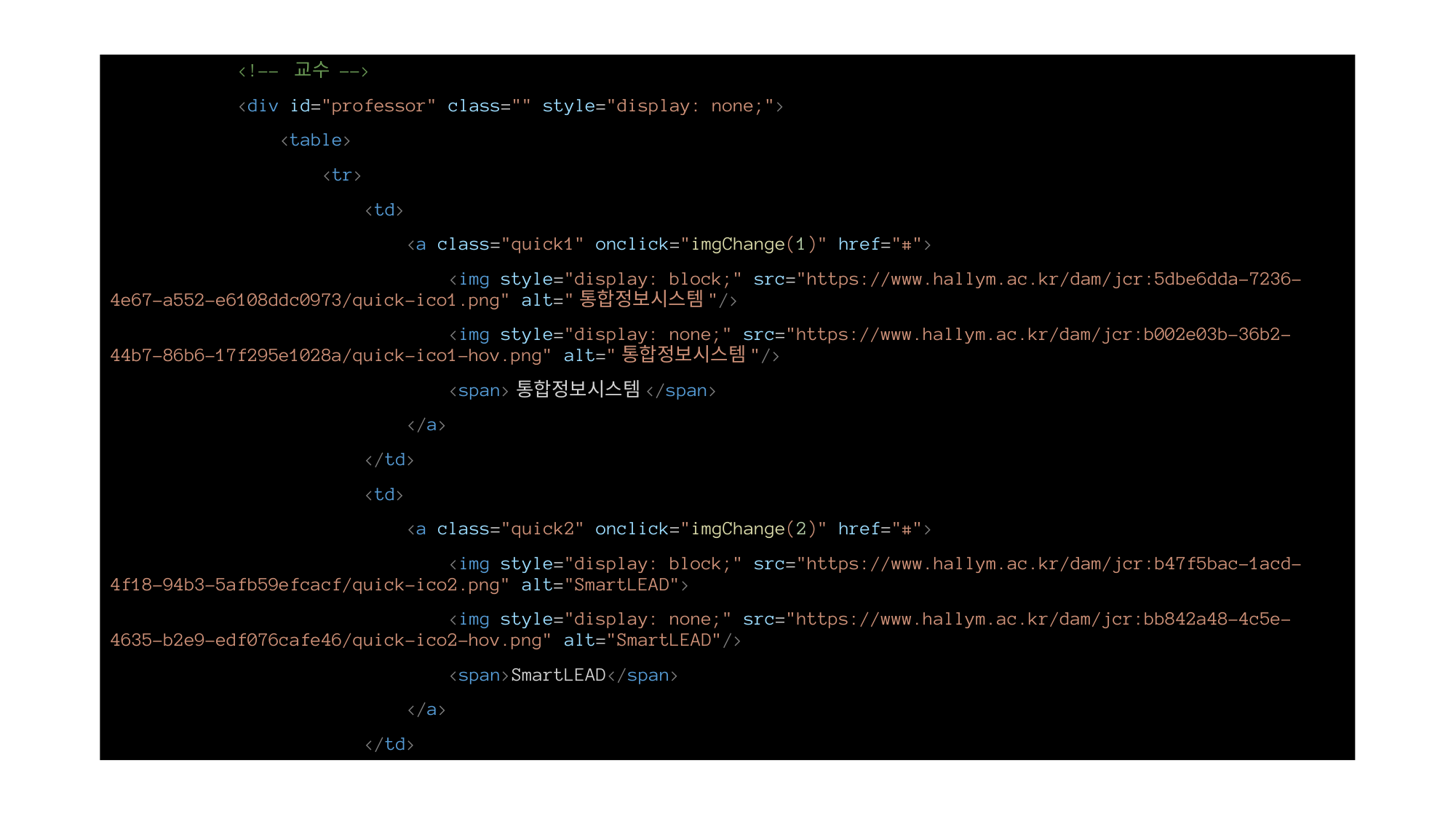

<!-- 교수 -->
            <div id="professor" class="" style="display: none;">
                <table>
                    <tr>
                        <td>
                            <a class="quick1" onclick="imgChange(1)" href="#">
                                <img style="display: block;" src="https://www.hallym.ac.kr/dam/jcr:5dbe6dda-7236-4e67-a552-e6108ddc0973/quick-ico1.png" alt="통합정보시스템"/>
                                <img style="display: none;" src="https://www.hallym.ac.kr/dam/jcr:b002e03b-36b2-44b7-86b6-17f295e1028a/quick-ico1-hov.png" alt="통합정보시스템"/>
                                <span>통합정보시스템</span>
                            </a>
                        </td>
                        <td>
                            <a class="quick2" onclick="imgChange(2)" href="#">
                                <img style="display: block;" src="https://www.hallym.ac.kr/dam/jcr:b47f5bac-1acd-4f18-94b3-5afb59efcacf/quick-ico2.png" alt="SmartLEAD">
                                <img style="display: none;" src="https://www.hallym.ac.kr/dam/jcr:bb842a48-4c5e-4635-b2e9-edf076cafe46/quick-ico2-hov.png" alt="SmartLEAD"/>
                                <span>SmartLEAD</span>
                            </a>
                        </td>